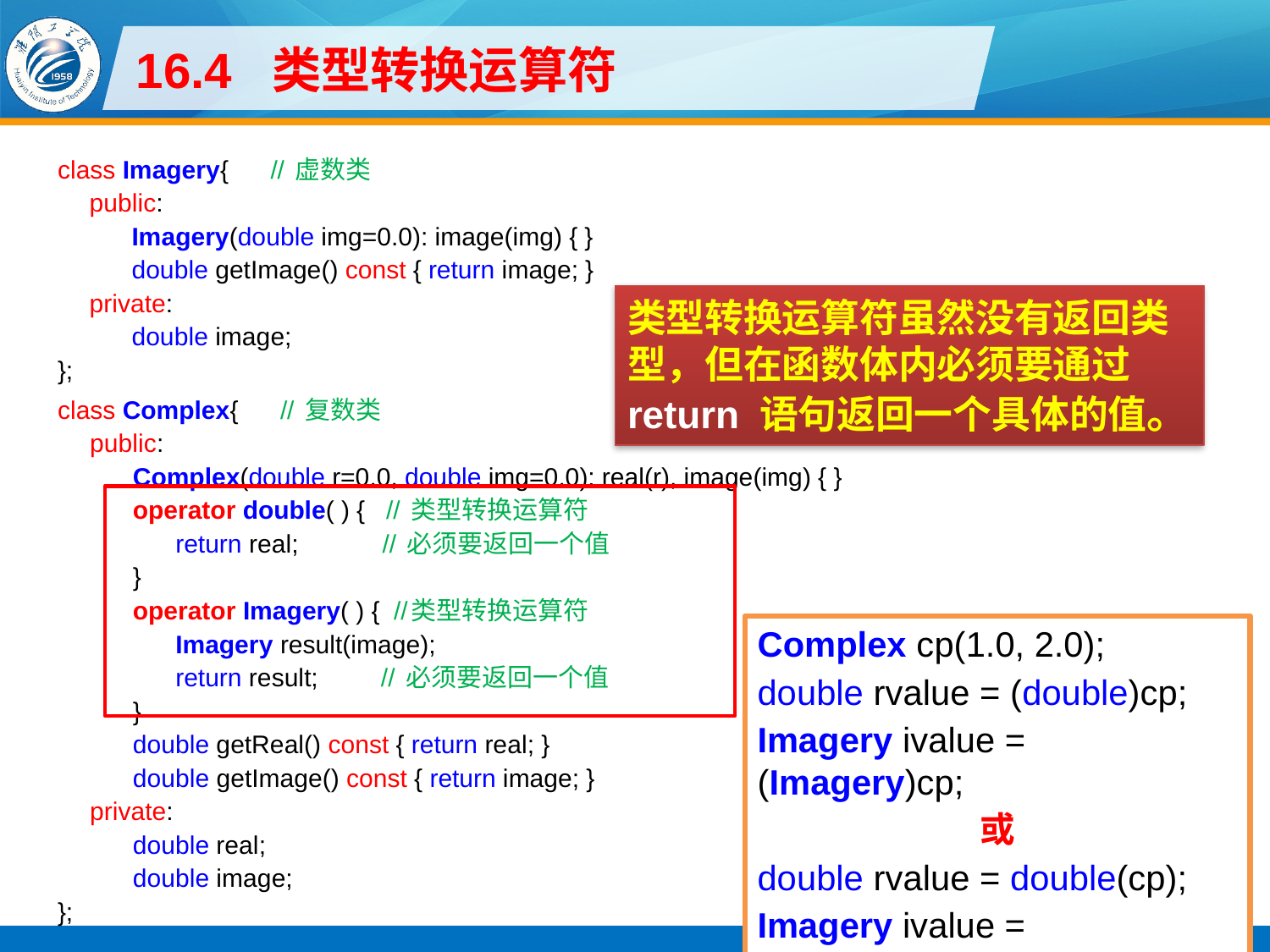

# 16.4  类型转换运算符
class Imagery{      // 虚数类
public:
Imagery(double img=0.0): image(img) { }
double getImage() const { return image; }
private:
double image;
};
class Complex{      // 复数类
public:
Complex(double r=0.0, double img=0.0): real(r), image(img) { }
operator double( ) {   // 类型转换运算符
return real;            // 必须要返回一个值
}
operator Imagery( ) {  //类型转换运算符
Imagery result(image);
return result;         // 必须要返回一个值
}
double getReal() const { return real; }
double getImage() const { return image; }
private:
double real;
double image;
};
类型转换运算符虽然没有返回类型，但在函数体内必须要通过return 语句返回一个具体的值。

Complex cp(1.0, 2.0);
double rvalue = (double)cp;
Imagery ivalue = (Imagery)cp;
或
double rvalue = double(cp);
Imagery ivalue = Imagery(cp);